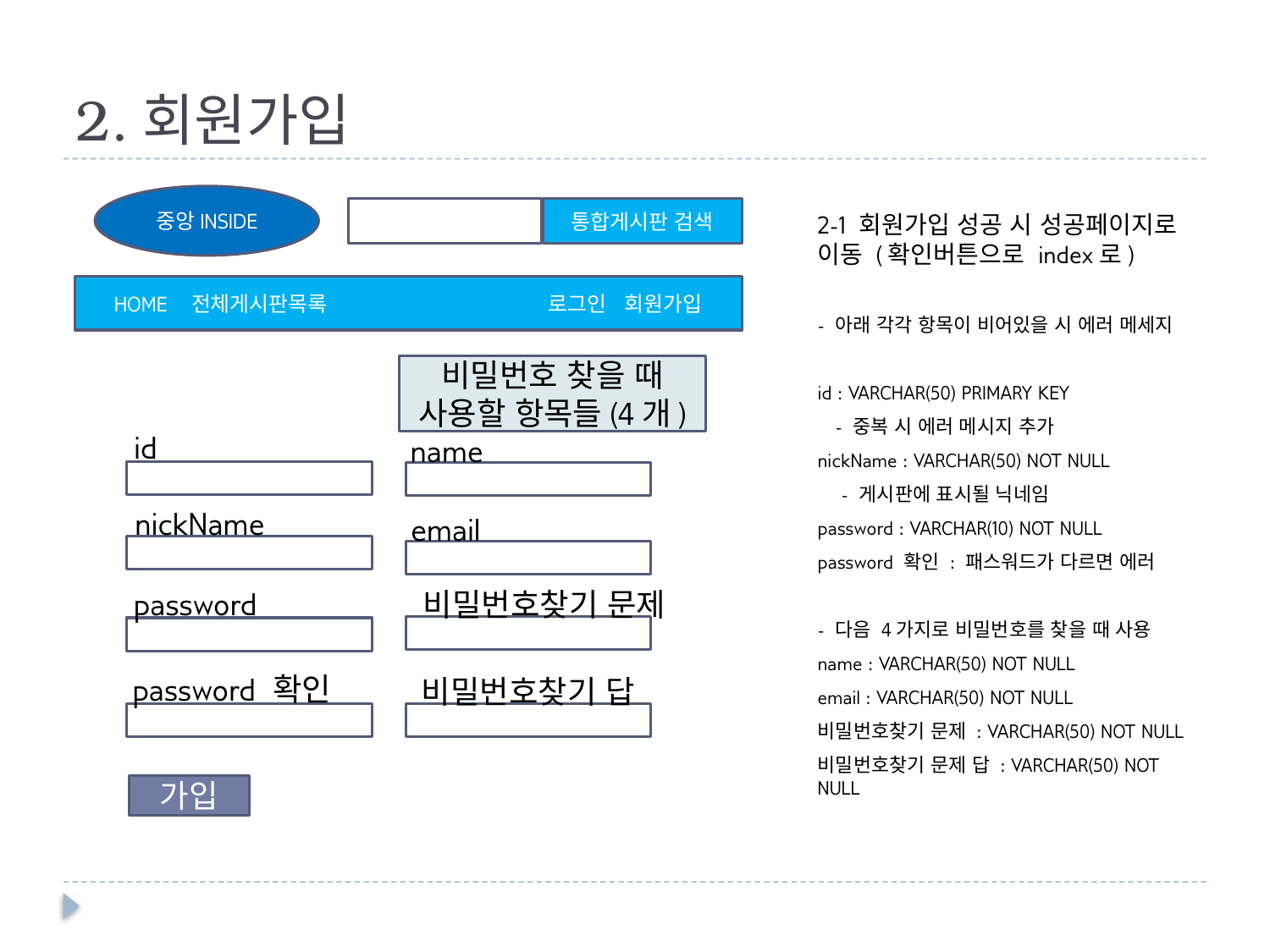

# 2.회원가입

2-1 회원가입 성공 시 성공페이지로 이동 (확인버튼으로 index로)

- 아래 각각 항목이 비어있을 시 에러 메세지

id : VARCHAR(50) PRIMARY KEY
   - 중복 시 에러 메시지 추가
nickName : VARCHAR(50) NOT NULL
    - 게시판에 표시될 닉네임
password : VARCHAR(10) NOT NULL
password 확인 : 패스워드가 다르면 에러

- 다음 4가지로 비밀번호를 찾을 때 사용
name : VARCHAR(50) NOT NULL
email : VARCHAR(50) NOT NULL
비밀번호찾기 문제 : VARCHAR(50) NOT NULL
비밀번호찾기 문제 답 : VARCHAR(50) NOT NULL

중앙INSIDE

통합게시판 검색
HOME   전체게시판목록  		         로그인   회원가입
비밀번호 찾을 때
사용할 항목들(4개)
id
name

nickName
email

password
비밀번호찾기 문제

password 확인
비밀번호찾기 답

가입